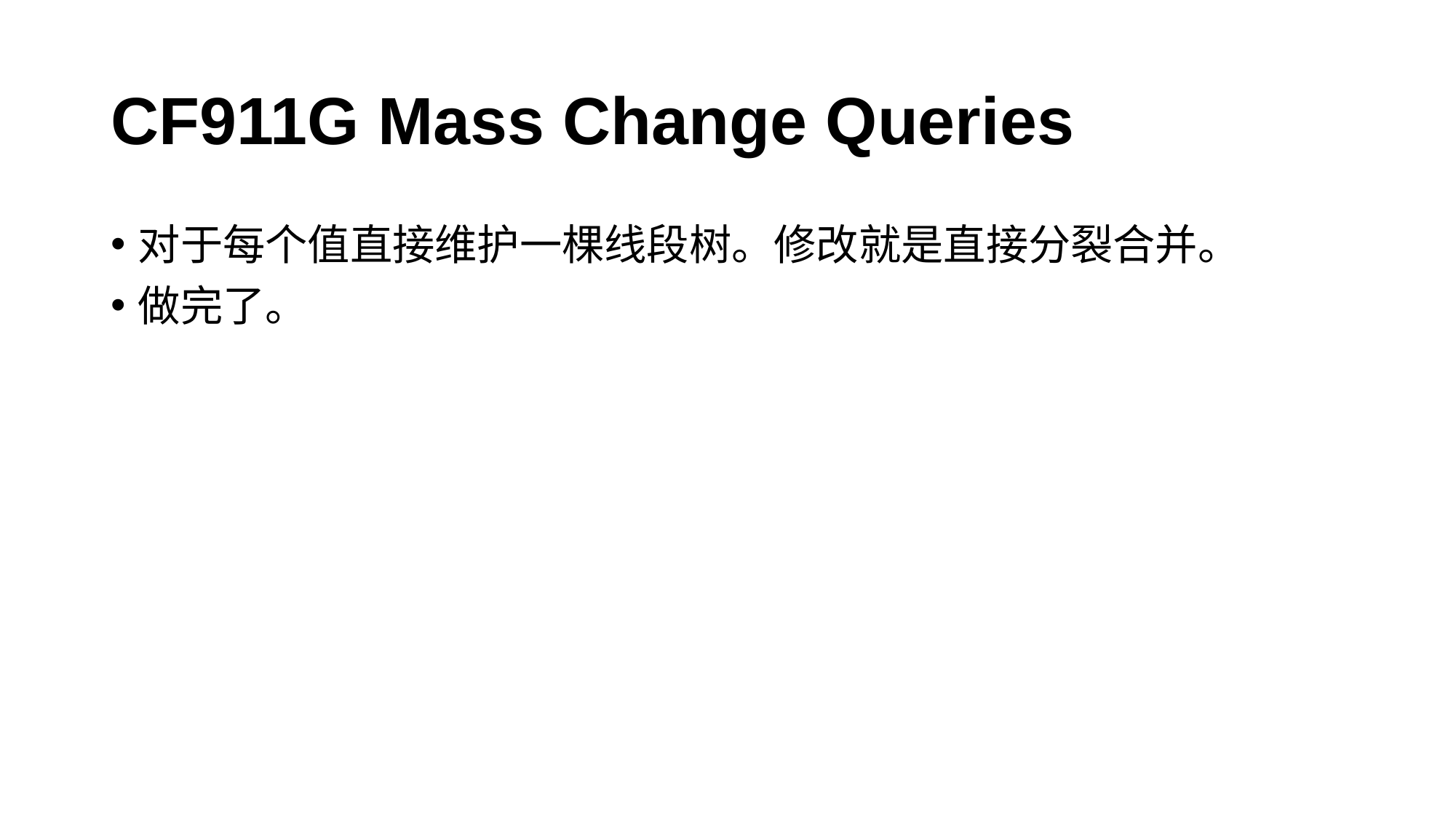

# CF911G Mass Change Queries
对于每个值直接维护一棵线段树。修改就是直接分裂合并。
做完了。